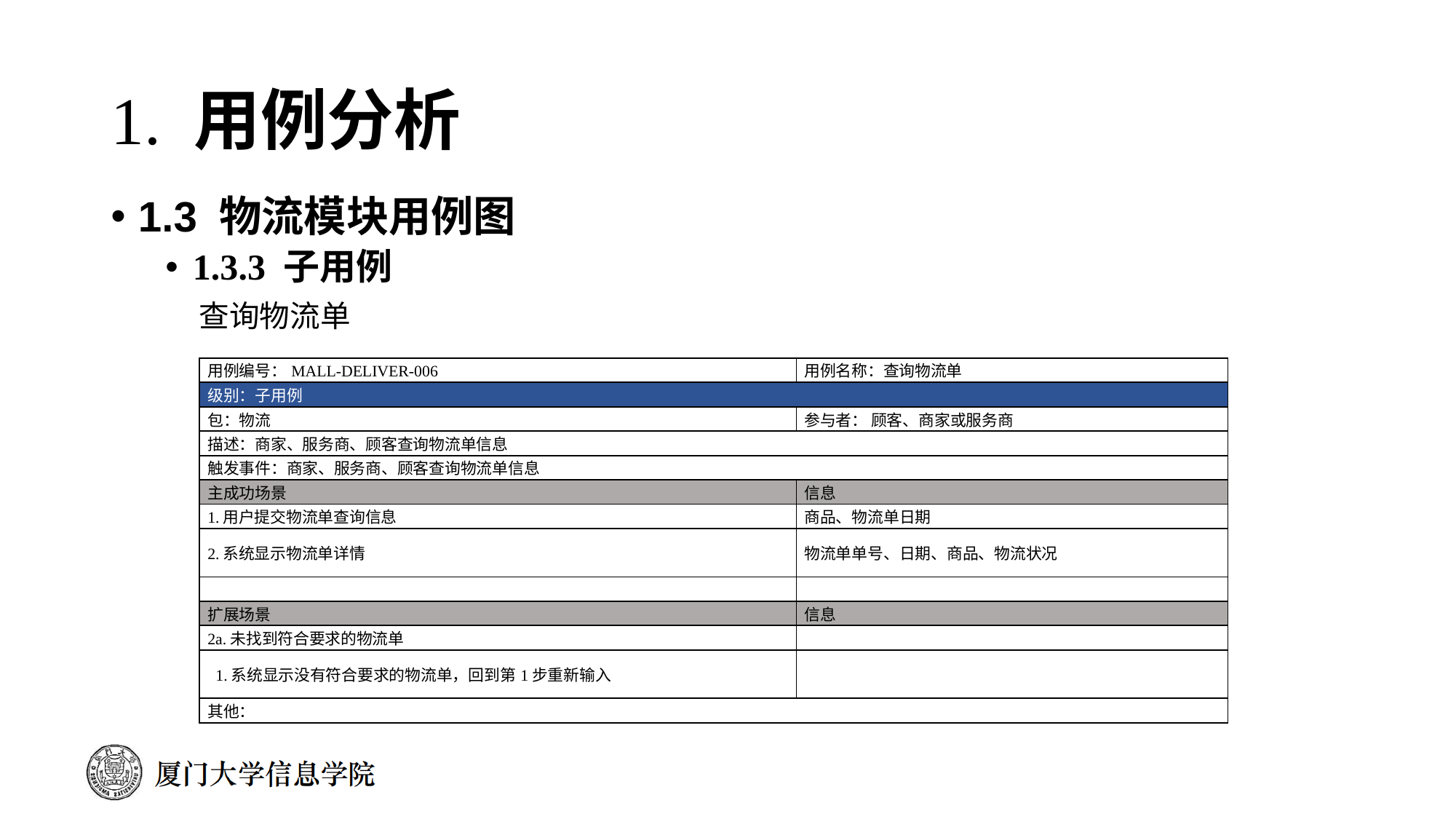

# 1. 用例分析
1.3 物流模块用例图
1.3.3 子用例
   查询物流单

| 用例编号：MALL-DELIVER-006 | 用例名称：查询物流单 |
| --- | --- |
| 级别：子用例 |  |
| 包：物流 | 参与者： 顾客、商家或服务商 |
| 描述：商家、服务商、顾客查询物流单信息 |  |
| 触发事件：商家、服务商、顾客查询物流单信息 |  |
| 主成功场景 | 信息 |
| 1.用户提交物流单查询信息 | 商品、物流单日期 |
| 2.系统显示物流单详情 | 物流单单号、日期、商品、物流状况 |
|  |  |
| 扩展场景 | 信息 |
| 2a.未找到符合要求的物流单 |  |
| 1.系统显示没有符合要求的物流单，回到第1步重新输入 |  |
| 其他： |  |